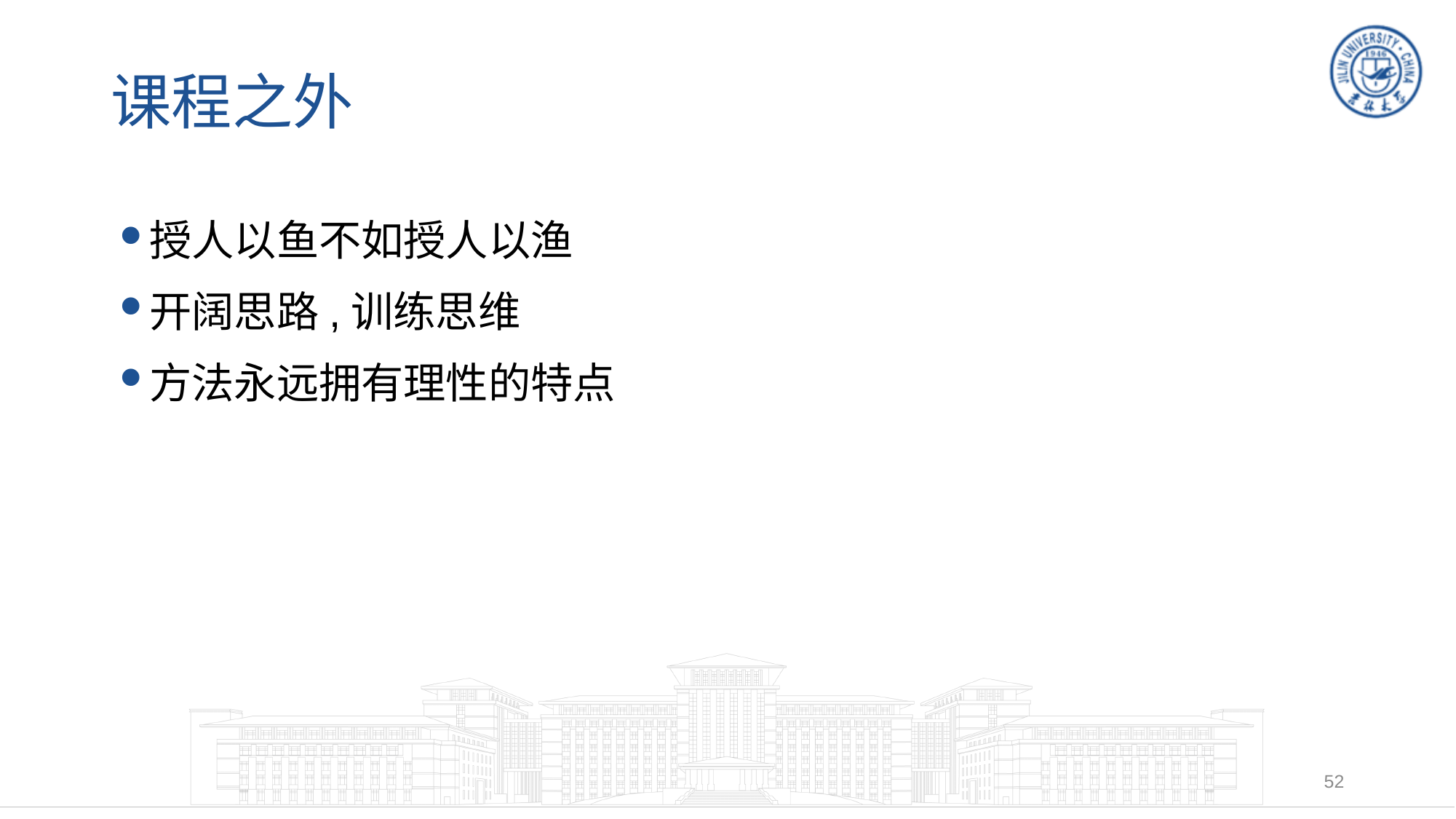

# 课程之外
授人以鱼不如授人以渔
开阔思路,训练思维
方法永远拥有理性的特点

52